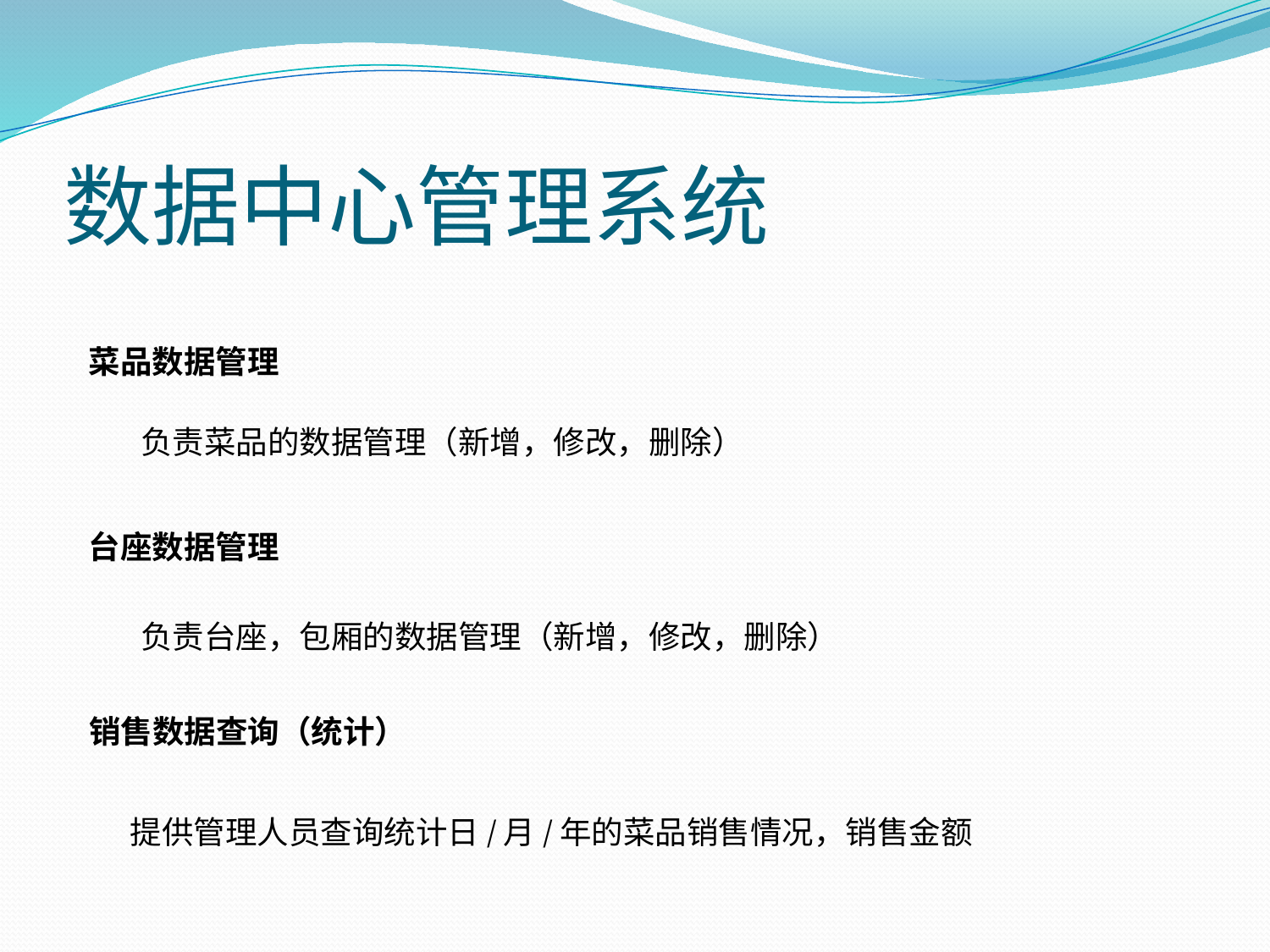

# 数据中心管理系统
菜品数据管理
负责菜品的数据管理（新增，修改，删除）
台座数据管理
负责台座，包厢的数据管理（新增，修改，删除）
销售数据查询（统计）
提供管理人员查询统计日/月/年的菜品销售情况，销售金额